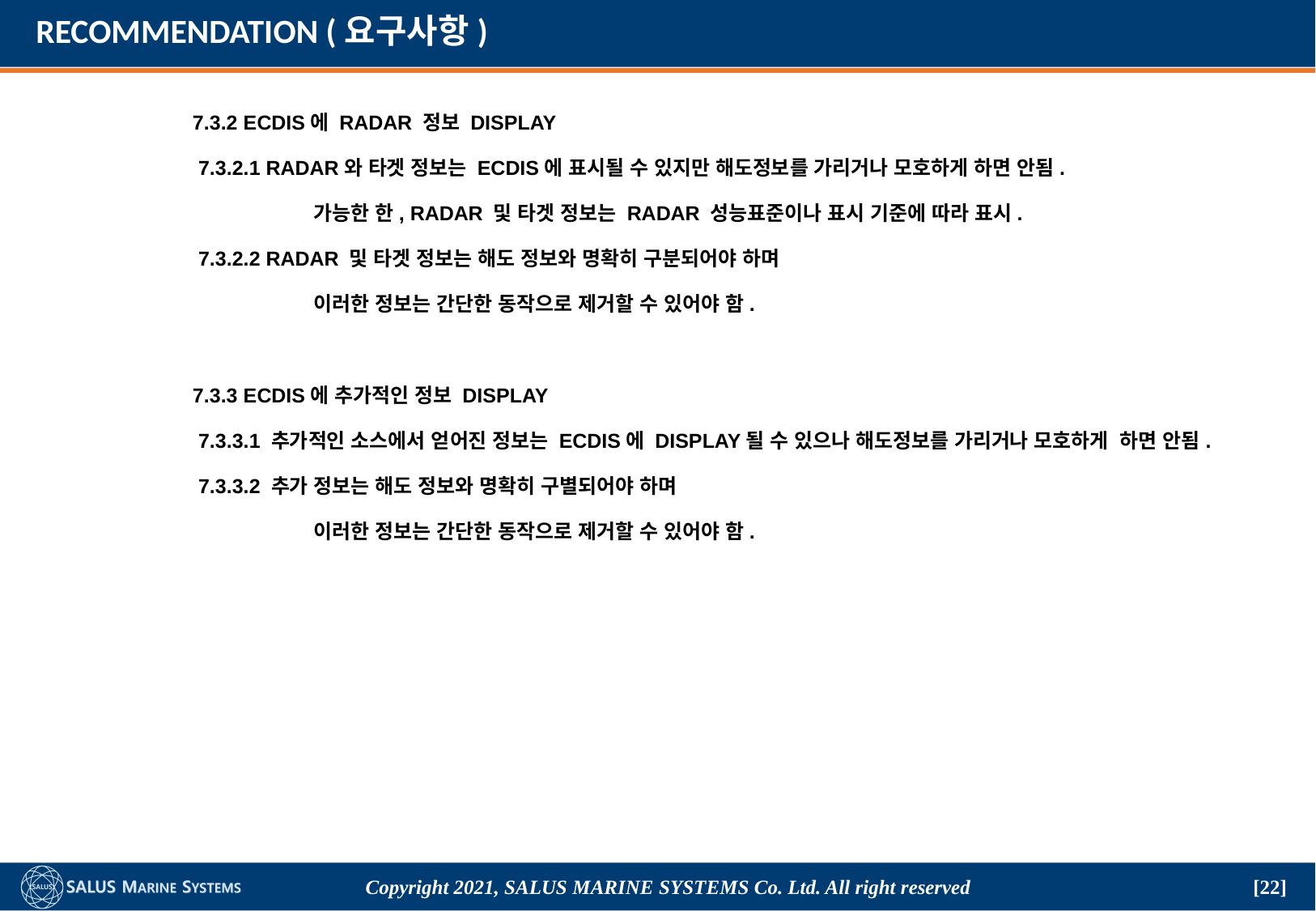

# RECOMMENDATION (요구사항)
	7.3.2 ECDIS에 RADAR 정보 DISPLAY
	 7.3.2.1 RADAR와 타겟 정보는 ECDIS에 표시될 수 있지만 해도정보를 가리거나 모호하게 하면 안됨.
		가능한 한, RADAR 및 타겟 정보는 RADAR 성능표준이나 표시 기준에 따라 표시.
	 7.3.2.2 RADAR 및 타겟 정보는 해도 정보와 명확히 구분되어야 하며
		이러한 정보는 간단한 동작으로 제거할 수 있어야 함.

	7.3.3 ECDIS에 추가적인 정보 DISPLAY
	 7.3.3.1 추가적인 소스에서 얻어진 정보는 ECDIS에 DISPLAY될 수 있으나 해도정보를 가리거나 모호하게  하면 안됨.
	 7.3.3.2 추가 정보는 해도 정보와 명확히 구별되어야 하며
		이러한 정보는 간단한 동작으로 제거할 수 있어야 함.

Copyright 2021, SALUS Marine Systems Co. Ltd. All right reserved
[22]